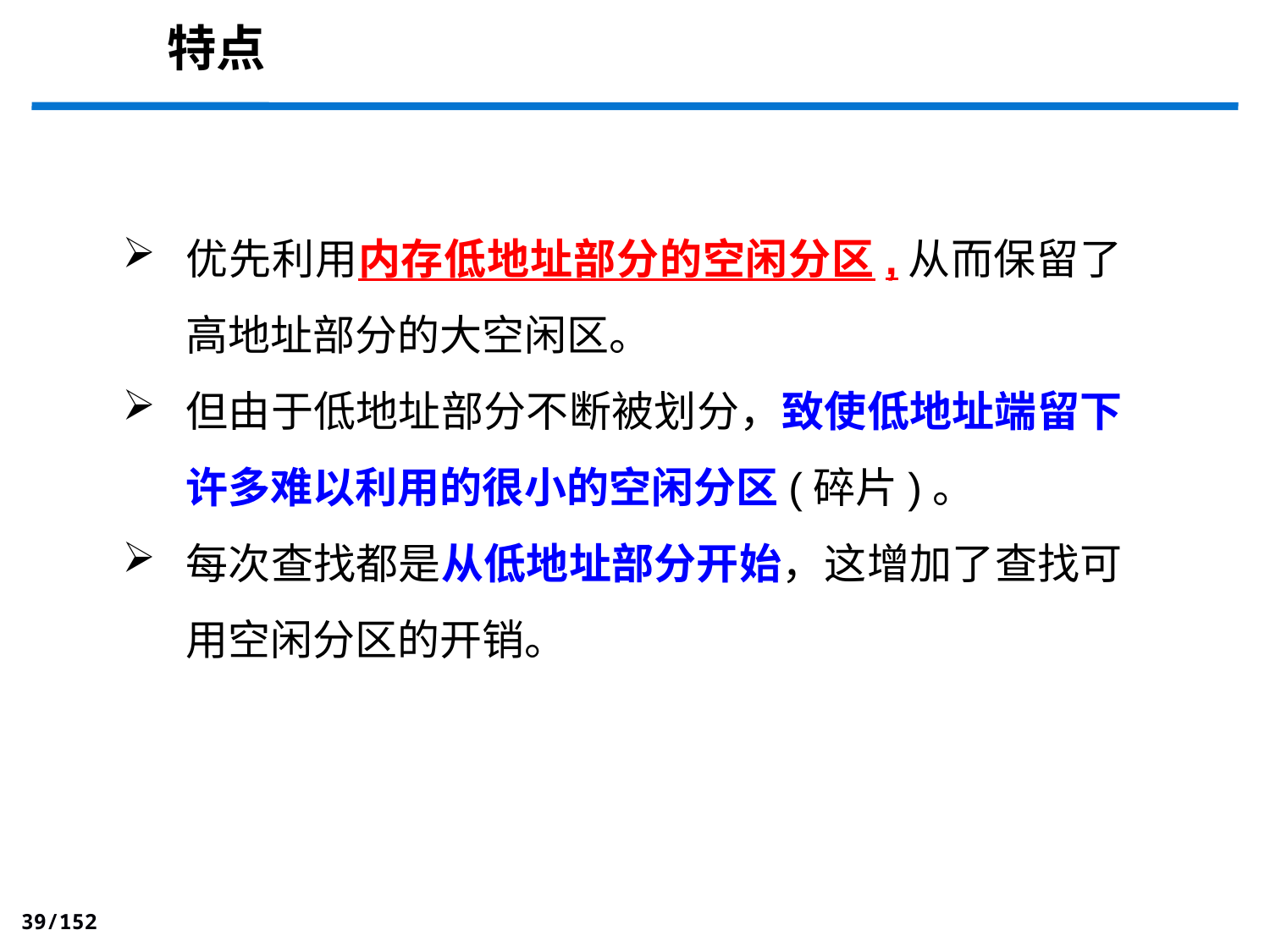

特点
优先利用内存低地址部分的空闲分区,从而保留了高地址部分的大空闲区。
但由于低地址部分不断被划分，致使低地址端留下许多难以利用的很小的空闲分区(碎片)。
每次查找都是从低地址部分开始，这增加了查找可用空闲分区的开销。